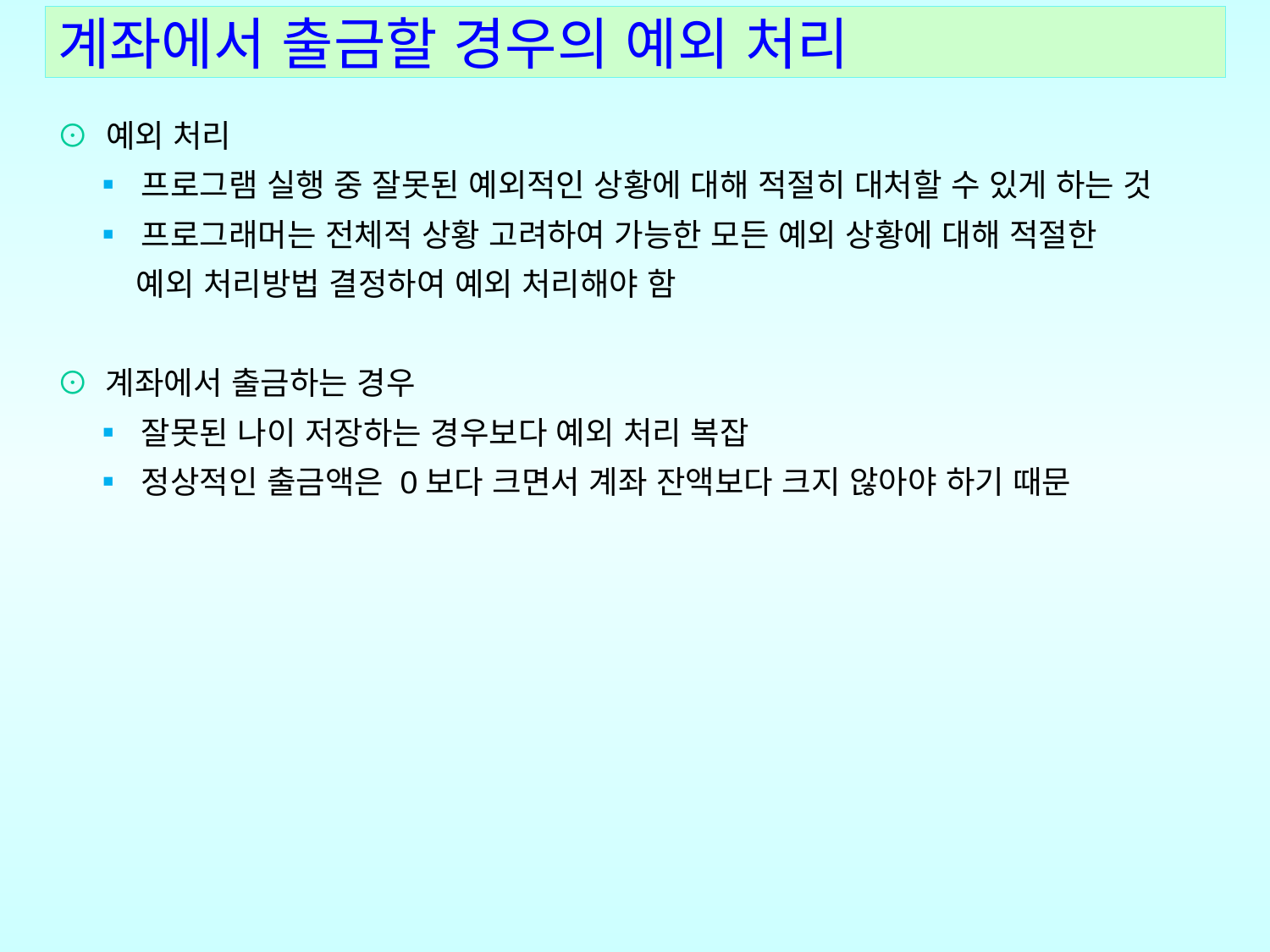

계좌에서 출금할 경우의 예외 처리
⊙ 예외 처리
    ▪ 프로그램 실행 중 잘못된 예외적인 상황에 대해 적절히 대처할 수 있게 하는 것
    ▪ 프로그래머는 전체적 상황 고려하여 가능한 모든 예외 상황에 대해 적절한
        예외 처리방법 결정하여 예외 처리해야 함

⊙ 계좌에서 출금하는 경우
    ▪ 잘못된 나이 저장하는 경우보다 예외 처리 복잡
    ▪ 정상적인 출금액은 0보다 크면서 계좌 잔액보다 크지 않아야 하기 때문